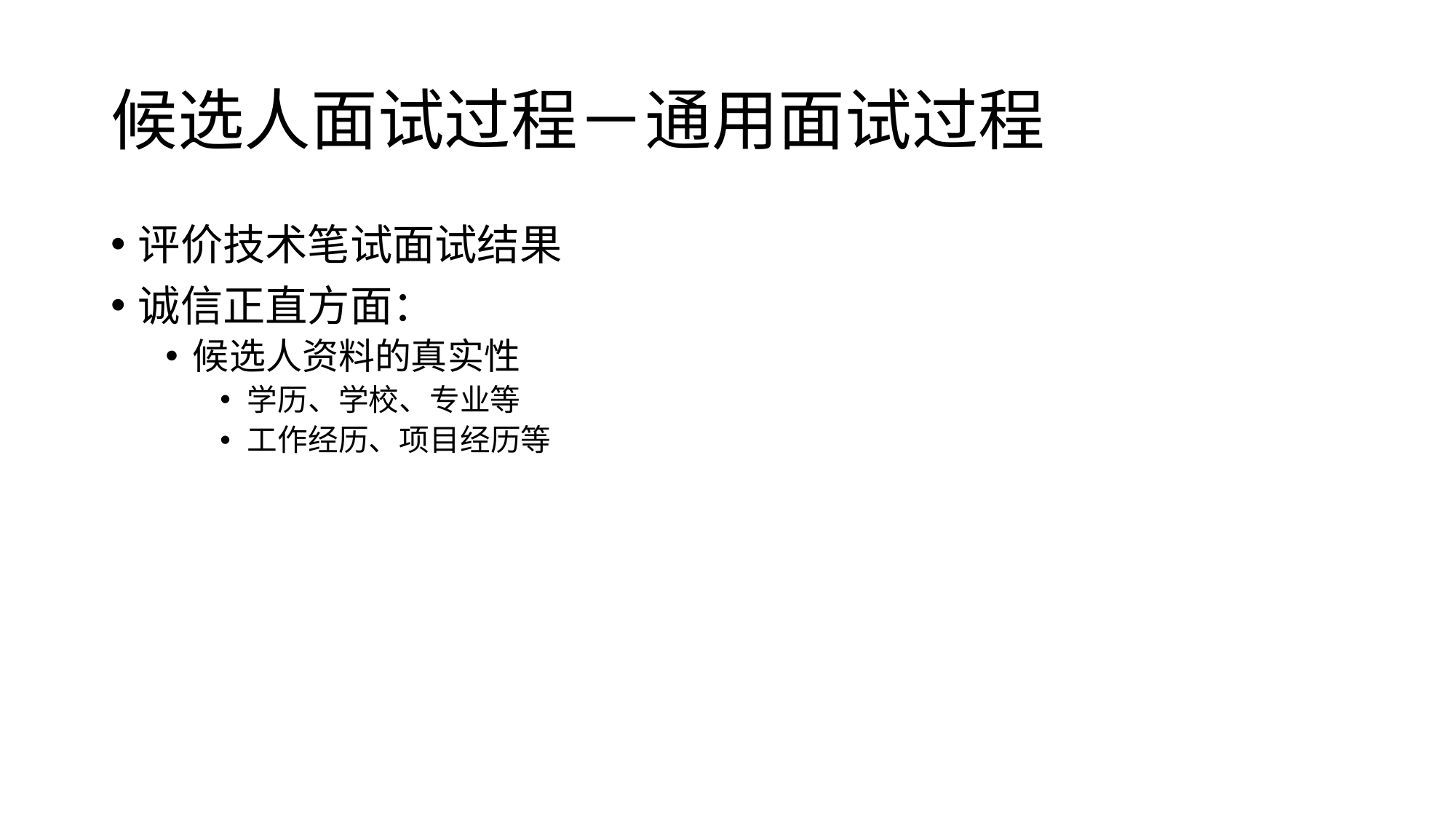

# 候选人面试过程－通用面试过程
评价技术笔试面试结果
诚信正直方面：
候选人资料的真实性
学历、学校、专业等
工作经历、项目经历等